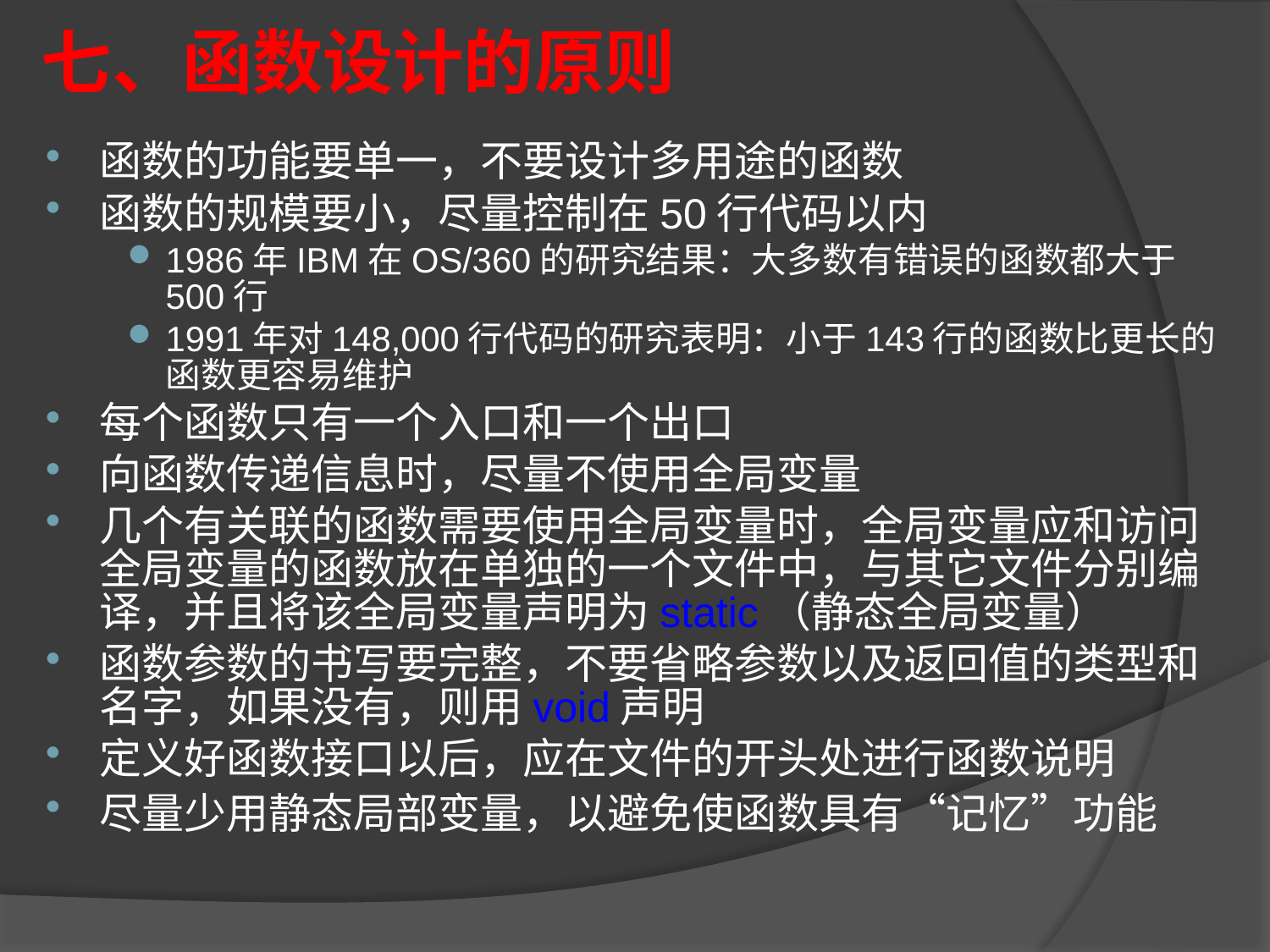

# 七、函数设计的原则
函数的功能要单一，不要设计多用途的函数
函数的规模要小，尽量控制在50行代码以内
1986年IBM在OS/360的研究结果：大多数有错误的函数都大于500行
1991年对148,000行代码的研究表明：小于143行的函数比更长的函数更容易维护
每个函数只有一个入口和一个出口
向函数传递信息时，尽量不使用全局变量
几个有关联的函数需要使用全局变量时，全局变量应和访问全局变量的函数放在单独的一个文件中，与其它文件分别编译，并且将该全局变量声明为static（静态全局变量）
函数参数的书写要完整，不要省略参数以及返回值的类型和名字，如果没有，则用void声明
定义好函数接口以后，应在文件的开头处进行函数说明
尽量少用静态局部变量，以避免使函数具有“记忆”功能